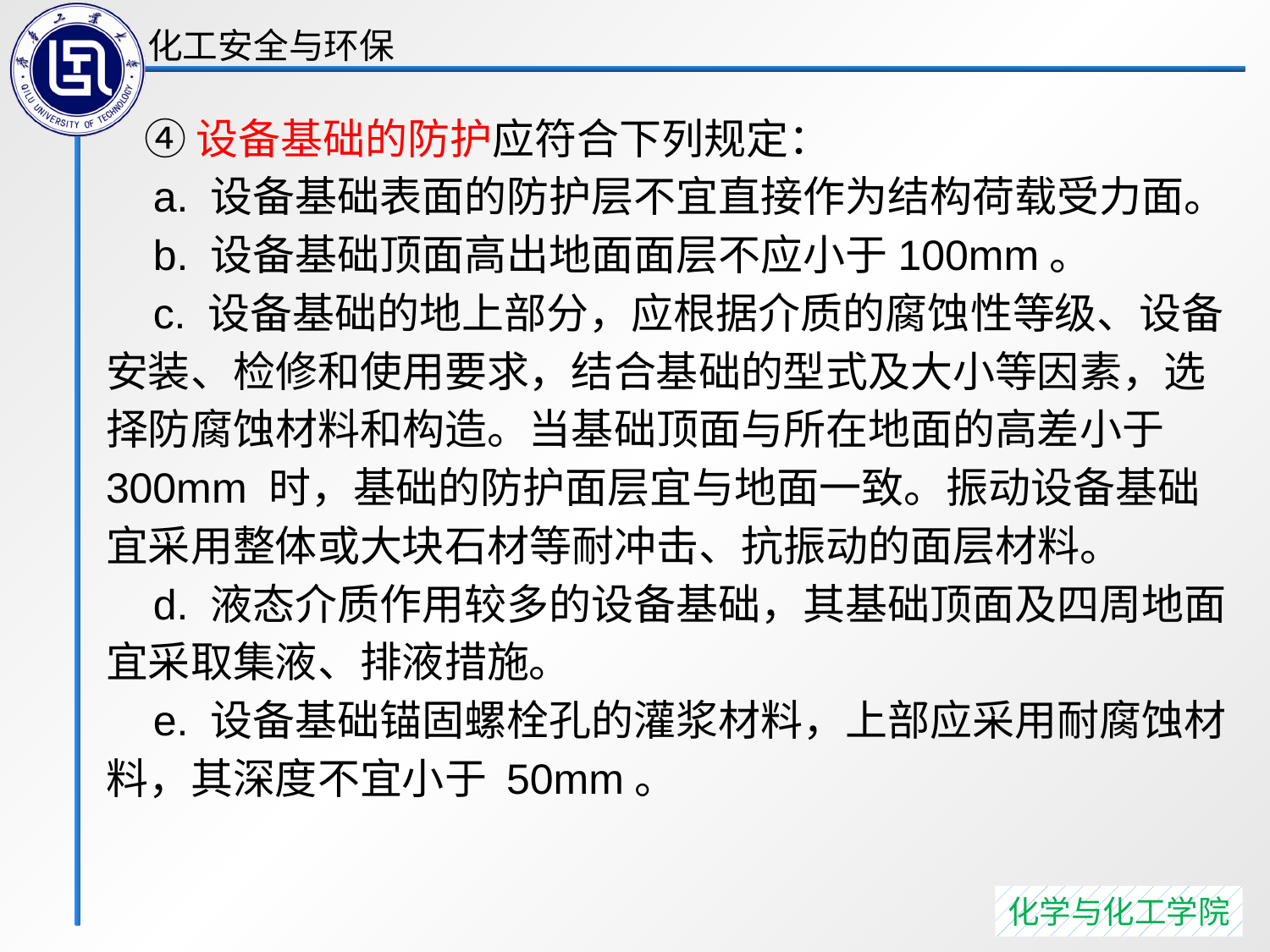

④设备基础的防护应符合下列规定：
    a. 设备基础表面的防护层不宜直接作为结构荷载受力面。
    b. 设备基础顶面高出地面面层不应小于100mm。
    c. 设备基础的地上部分，应根据介质的腐蚀性等级、设备安装、检修和使用要求，结合基础的型式及大小等因素，选择防腐蚀材料和构造。当基础顶面与所在地面的高差小于 300mm 时，基础的防护面层宜与地面一致。振动设备基础宜采用整体或大块石材等耐冲击、抗振动的面层材料。
    d. 液态介质作用较多的设备基础，其基础顶面及四周地面宜采取集液、排液措施。
    e. 设备基础锚固螺栓孔的灌浆材料，上部应采用耐腐蚀材料，其深度不宜小于 50mm。